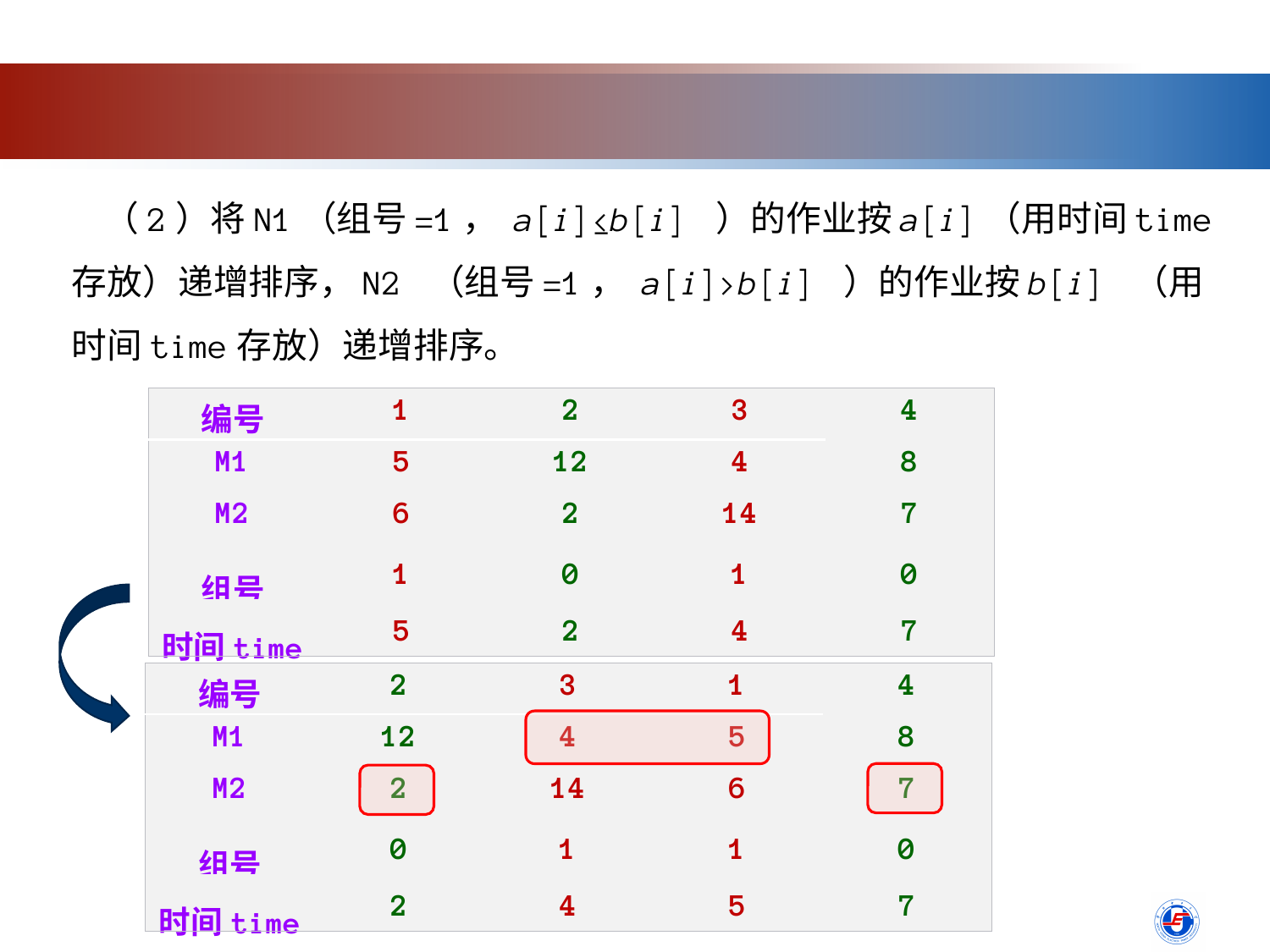

（2）将N1（组号=1， a[i]≤b[i] ）的作业按a[i]（用时间time存放）递增排序，N2 （组号=1， a[i]>b[i] ）的作业按b[i] （用时间time存放）递增排序。
| 编号 | 1 | 2 | 3 | 4 |
| --- | --- | --- | --- | --- |
| M1 | 5 | 12 | 4 | 8 |
| M2 | 6 | 2 | 14 | 7 |
| 组号 | 1 | 0 | 1 | 0 |
| 时间time | 5 | 2 | 4 | 7 |

| 编号 | 2 | 3 | 1 | 4 |
| --- | --- | --- | --- | --- |
| M1 | 12 | 4 | 5 | 8 |
| M2 | 2 | 14 | 6 | 7 |
| 组号 | 0 | 1 | 1 | 0 |
| 时间time | 2 | 4 | 5 | 7 |